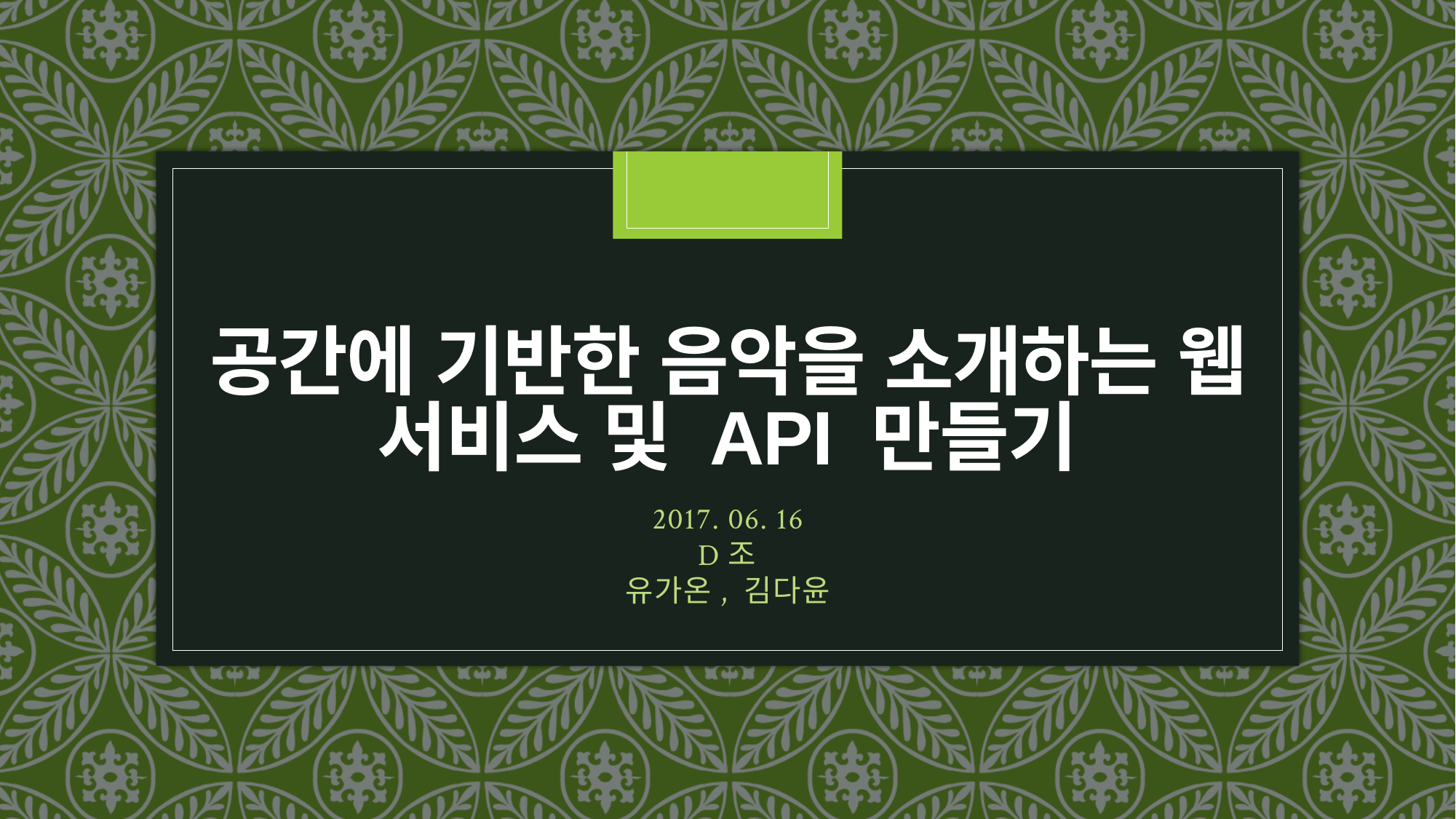

# 공간에 기반한 음악을 소개하는 웹 서비스 및 API 만들기
2017. 06. 16
 D조
유가온, 김다윤